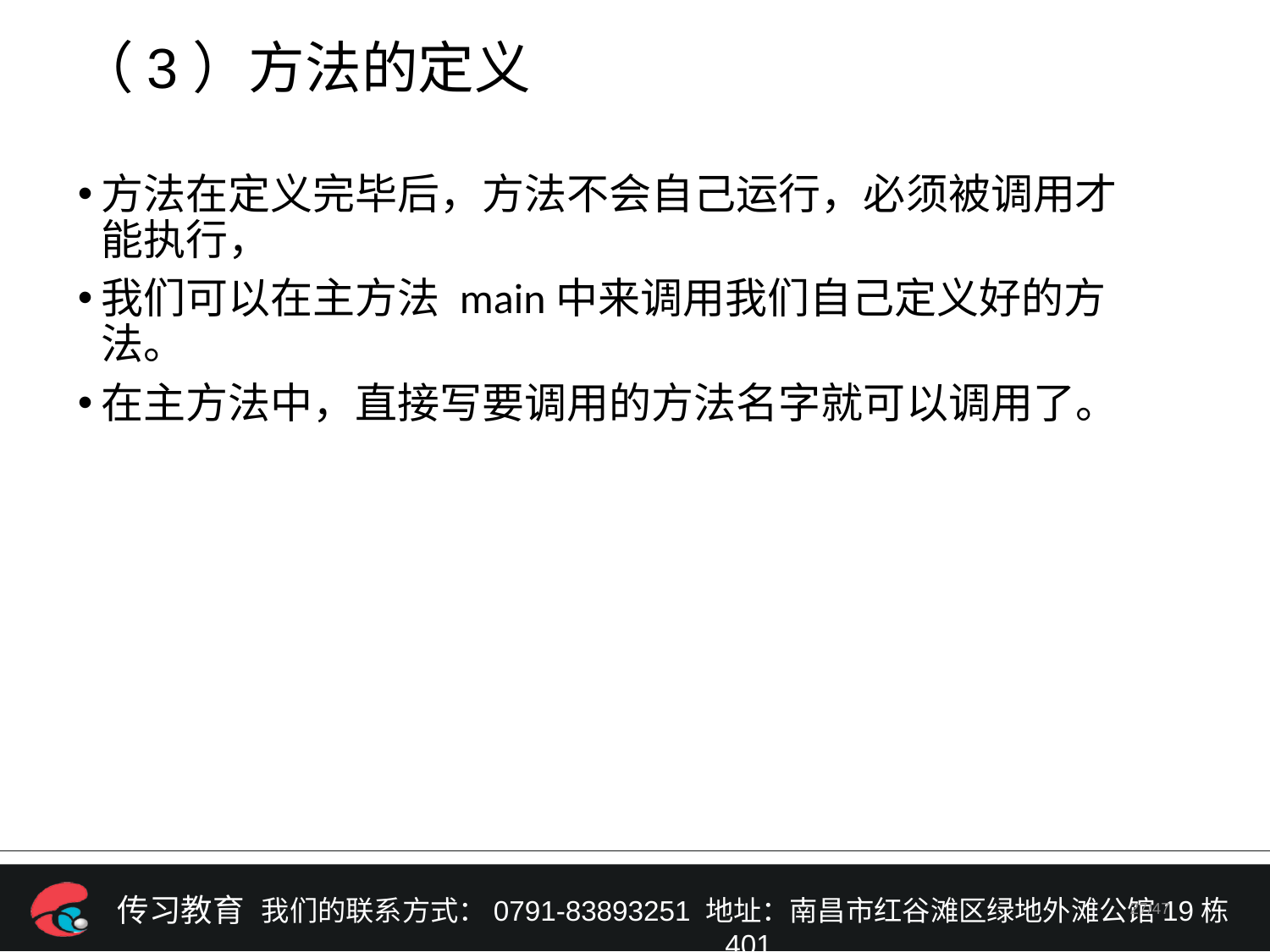

（3）方法的定义
方法在定义完毕后，方法不会自己运行，必须被调用才能执行，
我们可以在主方法 main中来调用我们自己定义好的方法。
在主方法中，直接写要调用的方法名字就可以调用了。
27/47